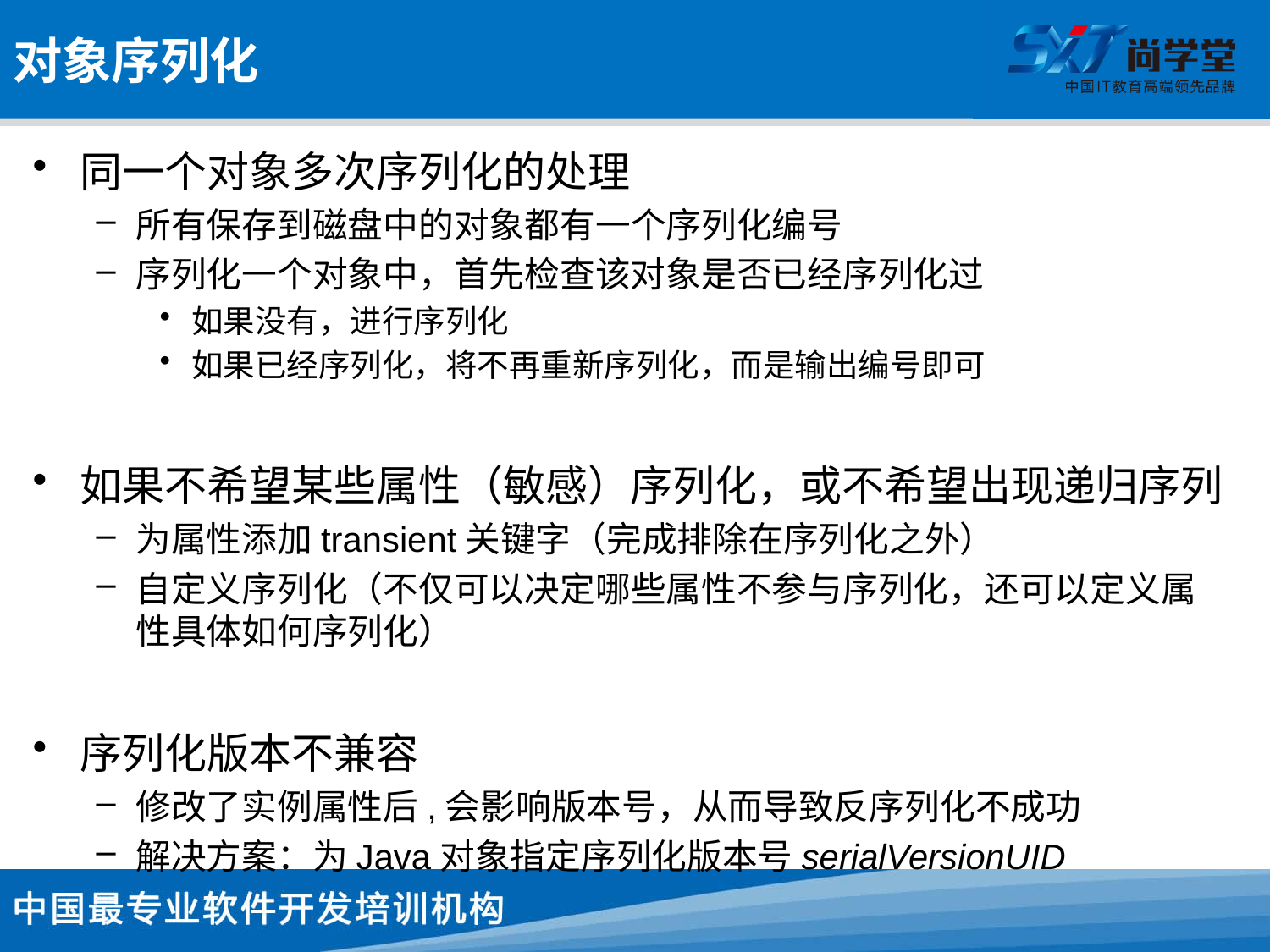

# 对象序列化
同一个对象多次序列化的处理
所有保存到磁盘中的对象都有一个序列化编号
序列化一个对象中，首先检查该对象是否已经序列化过
如果没有，进行序列化
如果已经序列化，将不再重新序列化，而是输出编号即可

如果不希望某些属性（敏感）序列化，或不希望出现递归序列
为属性添加transient关键字（完成排除在序列化之外）
自定义序列化（不仅可以决定哪些属性不参与序列化，还可以定义属性具体如何序列化）

序列化版本不兼容
修改了实例属性后,会影响版本号，从而导致反序列化不成功
解决方案：为Java对象指定序列化版本号serialVersionUID